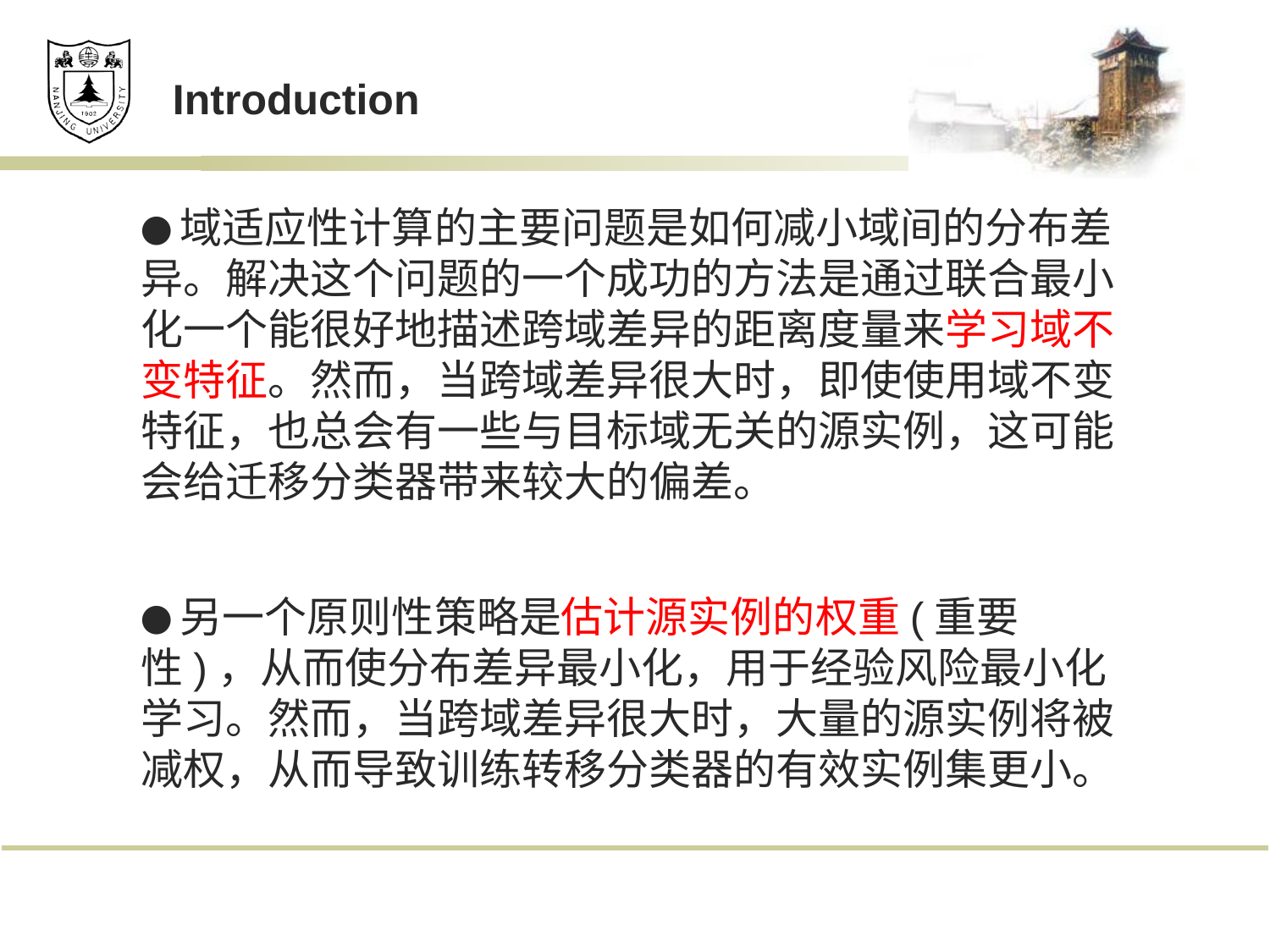

Introduction

●域适应性计算的主要问题是如何减小域间的分布差异。解决这个问题的一个成功的方法是通过联合最小化一个能很好地描述跨域差异的距离度量来学习域不变特征。然而，当跨域差异很大时，即使使用域不变特征，也总会有一些与目标域无关的源实例，这可能会给迁移分类器带来较大的偏差。
●另一个原则性策略是估计源实例的权重(重要性)，从而使分布差异最小化，用于经验风险最小化学习。然而，当跨域差异很大时，大量的源实例将被减权，从而导致训练转移分类器的有效实例集更小。